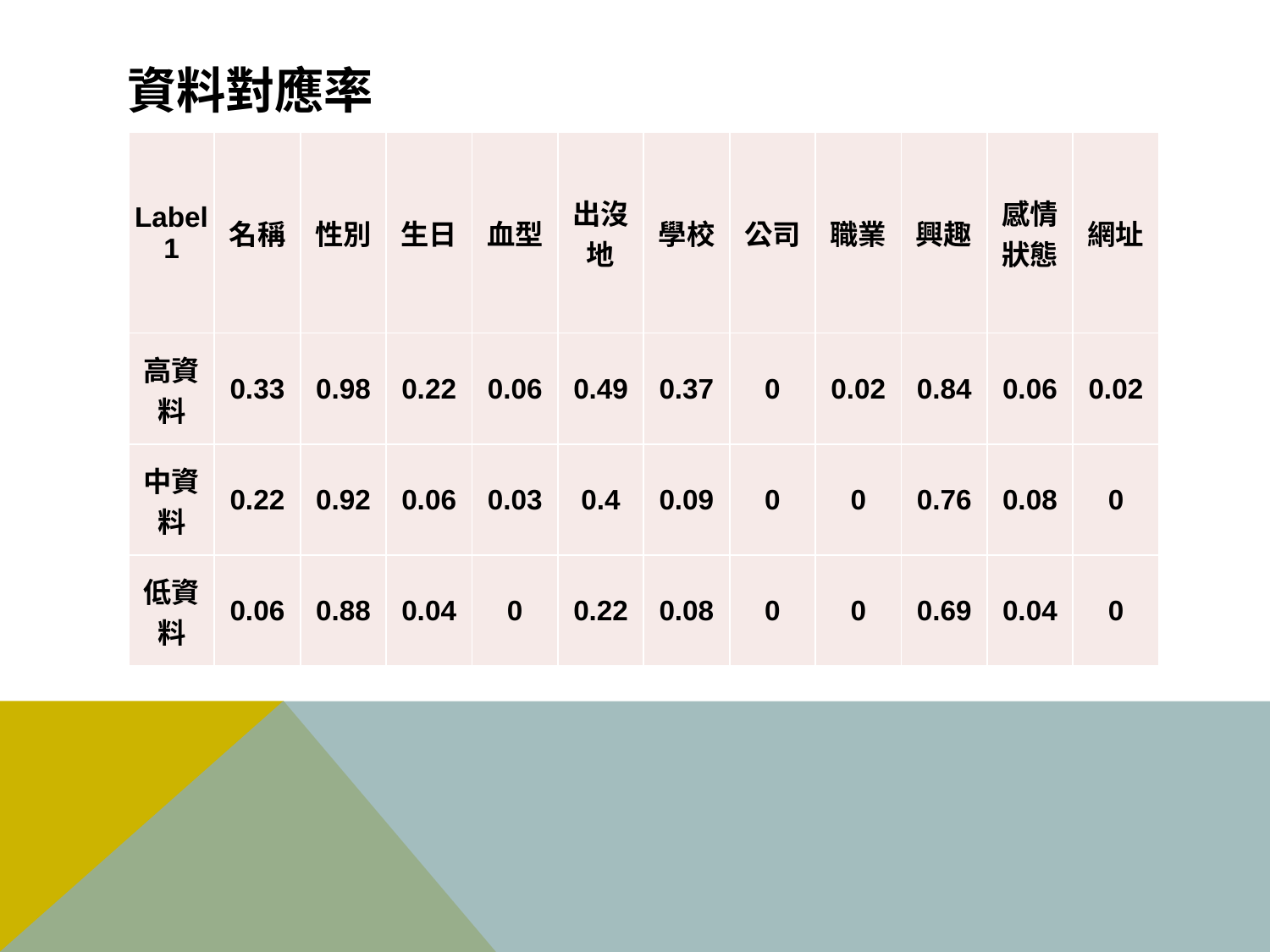

# 資料對應率
| Label1 | 名稱 | 性別 | 生日 | 血型 | 出沒地 | 學校 | 公司 | 職業 | 興趣 | 感情狀態 | 網址 |
| --- | --- | --- | --- | --- | --- | --- | --- | --- | --- | --- | --- |
| 高資料 | 0.33 | 0.98 | 0.22 | 0.06 | 0.49 | 0.37 | 0 | 0.02 | 0.84 | 0.06 | 0.02 |
| 中資料 | 0.22 | 0.92 | 0.06 | 0.03 | 0.4 | 0.09 | 0 | 0 | 0.76 | 0.08 | 0 |
| 低資料 | 0.06 | 0.88 | 0.04 | 0 | 0.22 | 0.08 | 0 | 0 | 0.69 | 0.04 | 0 |